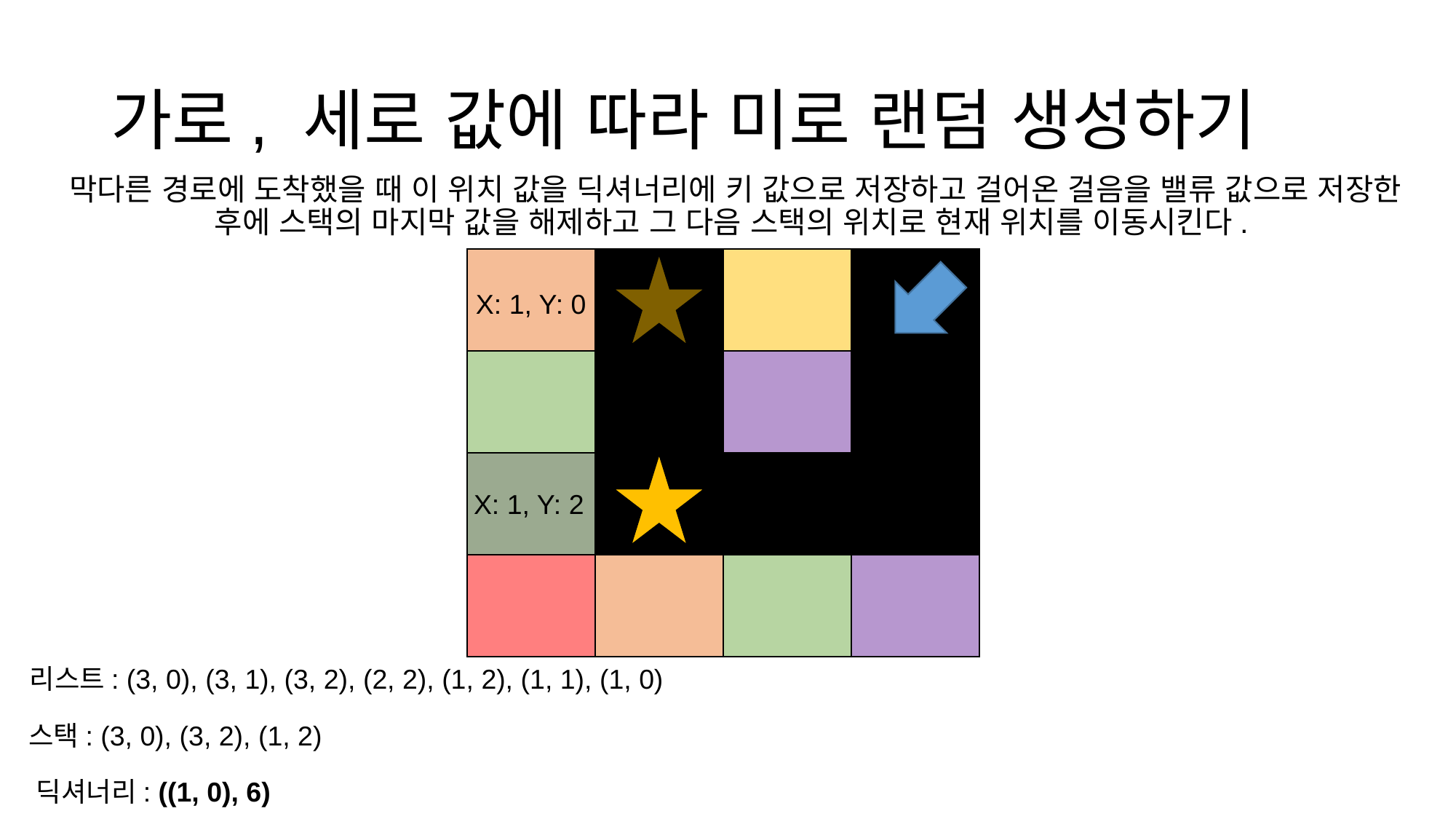

# 가로, 세로 값에 따라 미로 랜덤 생성하기
막다른 경로에 도착했을 때 이 위치 값을 딕셔너리에 키 값으로 저장하고 걸어온 걸음을 밸류 값으로 저장한 후에 스택의 마지막 값을 해제하고 그 다음 스택의 위치로 현재 위치를 이동시킨다.

X: 1, Y: 0

X: 1, Y: 2

리스트: (3, 0), (3, 1), (3, 2), (2, 2), (1, 2), (1, 1), (1, 0)
스택: (3, 0), (3, 2), (1, 2)
딕셔너리: ((1, 0), 6)